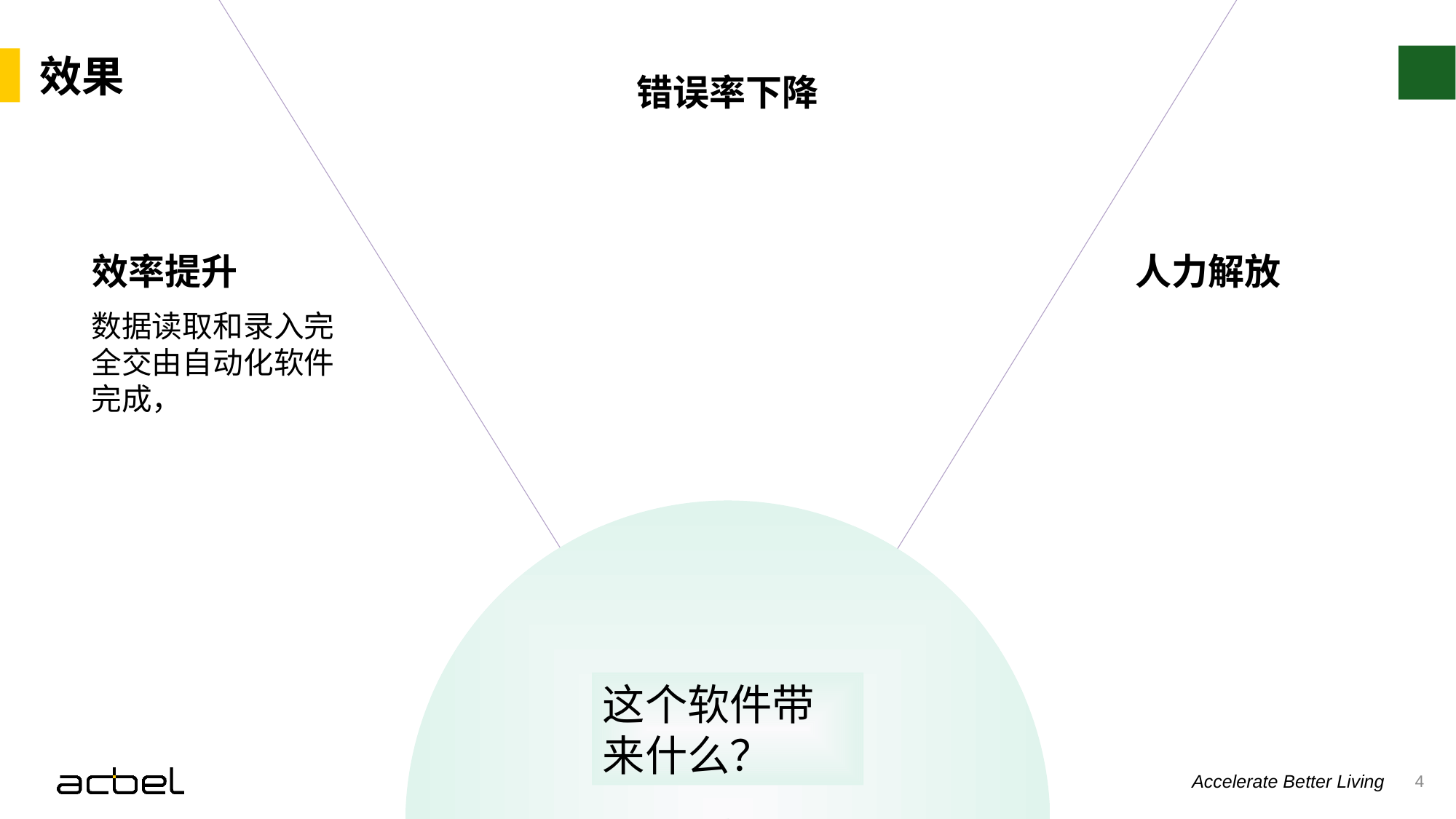

# 效果
错误率下降
效率提升
人力解放
数据读取和录入完全交由自动化软件完成，

这个软件带来什么？